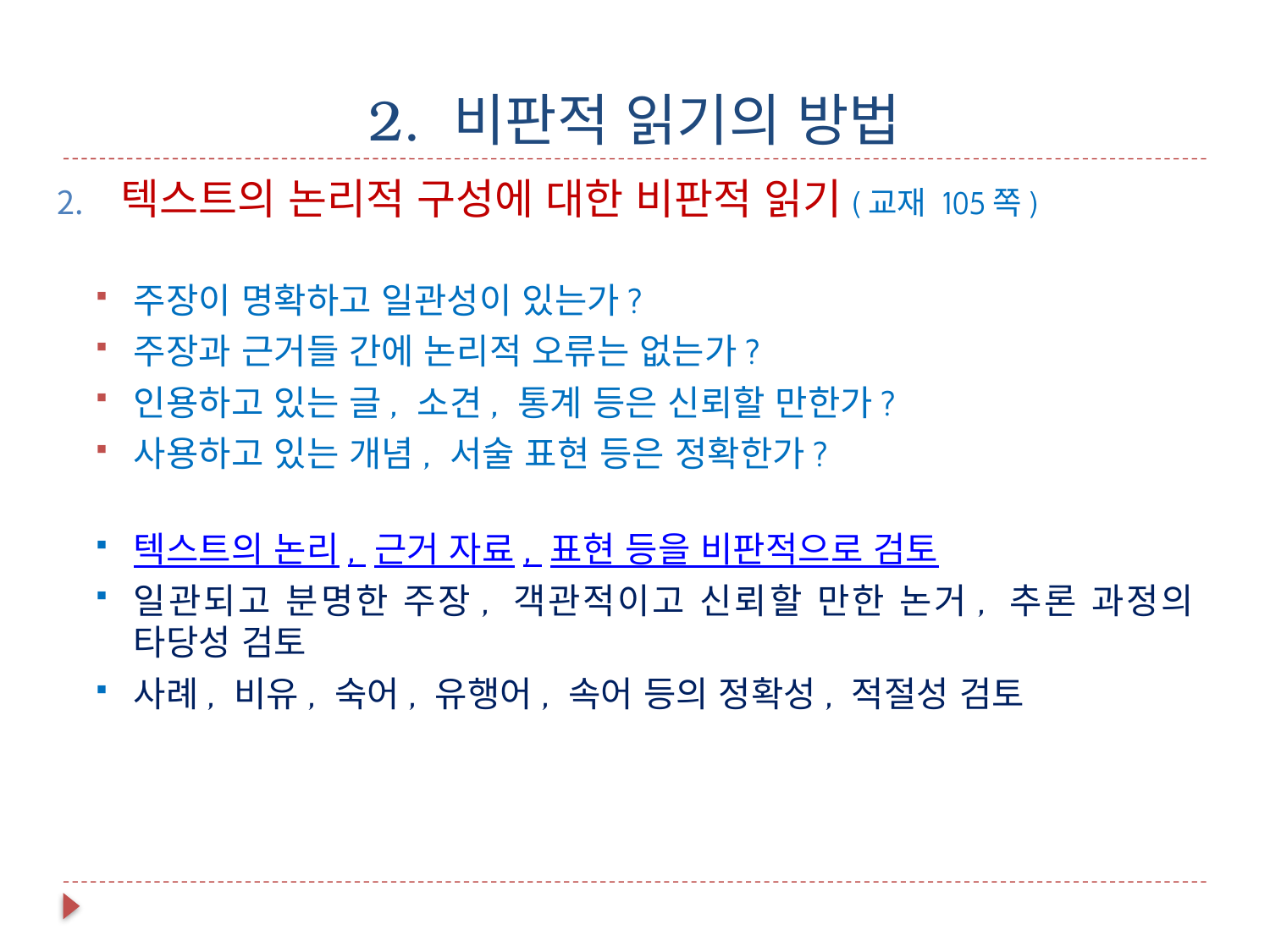

# 2. 비판적 읽기의 방법
텍스트의 논리적 구성에 대한 비판적 읽기(교재 105쪽)

주장이 명확하고 일관성이 있는가?
주장과 근거들 간에 논리적 오류는 없는가?
인용하고 있는 글, 소견, 통계 등은 신뢰할 만한가?
사용하고 있는 개념, 서술 표현 등은 정확한가?

텍스트의 논리, 근거 자료, 표현 등을 비판적으로 검토
일관되고 분명한 주장, 객관적이고 신뢰할 만한 논거, 추론 과정의 타당성 검토
사례, 비유, 숙어, 유행어, 속어 등의 정확성, 적절성 검토